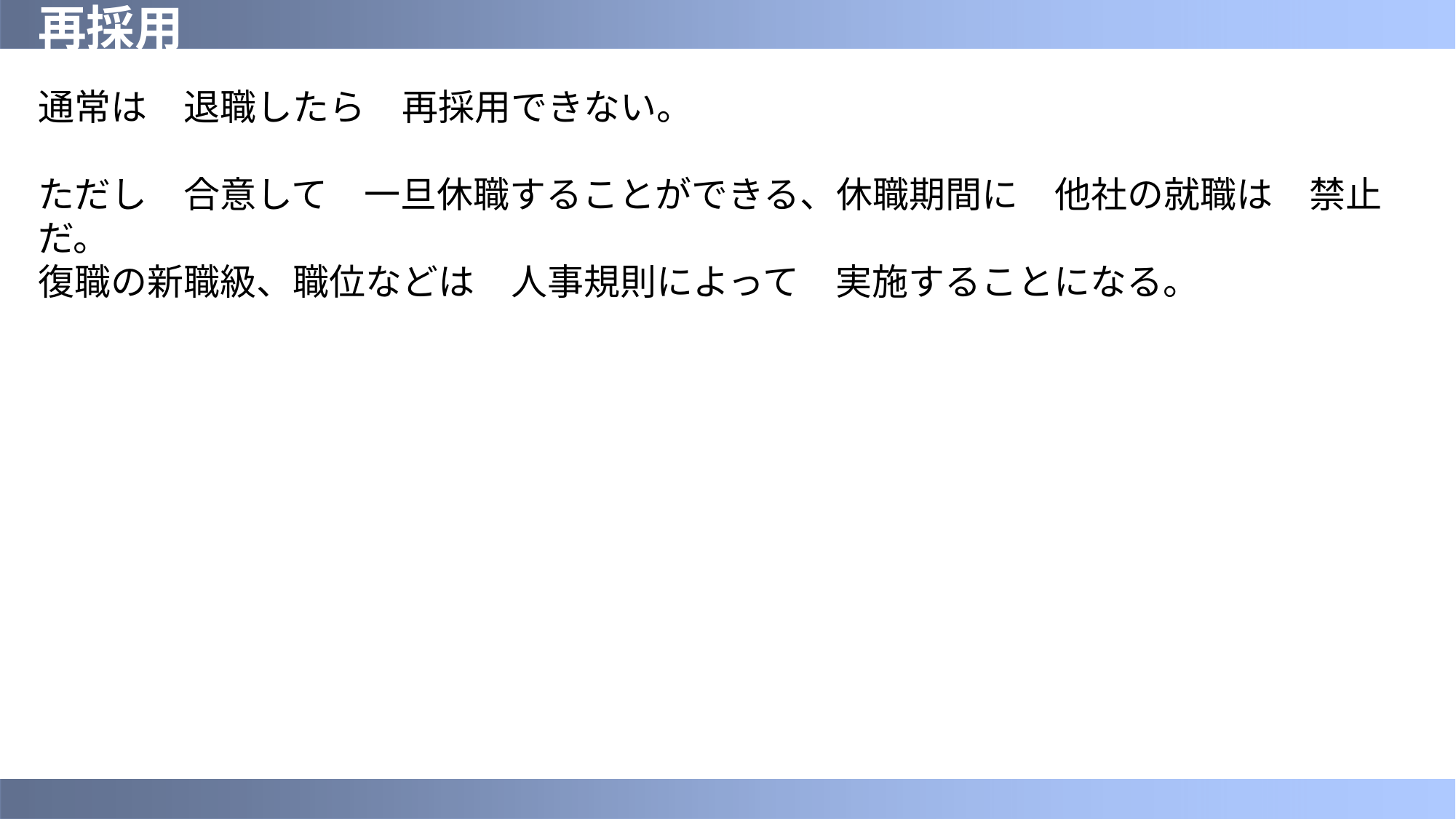

# 再採用
通常は　退職したら　再採用できない。

ただし　合意して　一旦休職することができる、休職期間に　他社の就職は　禁止だ。
復職の新職級、職位などは　人事規則によって　実施することになる。